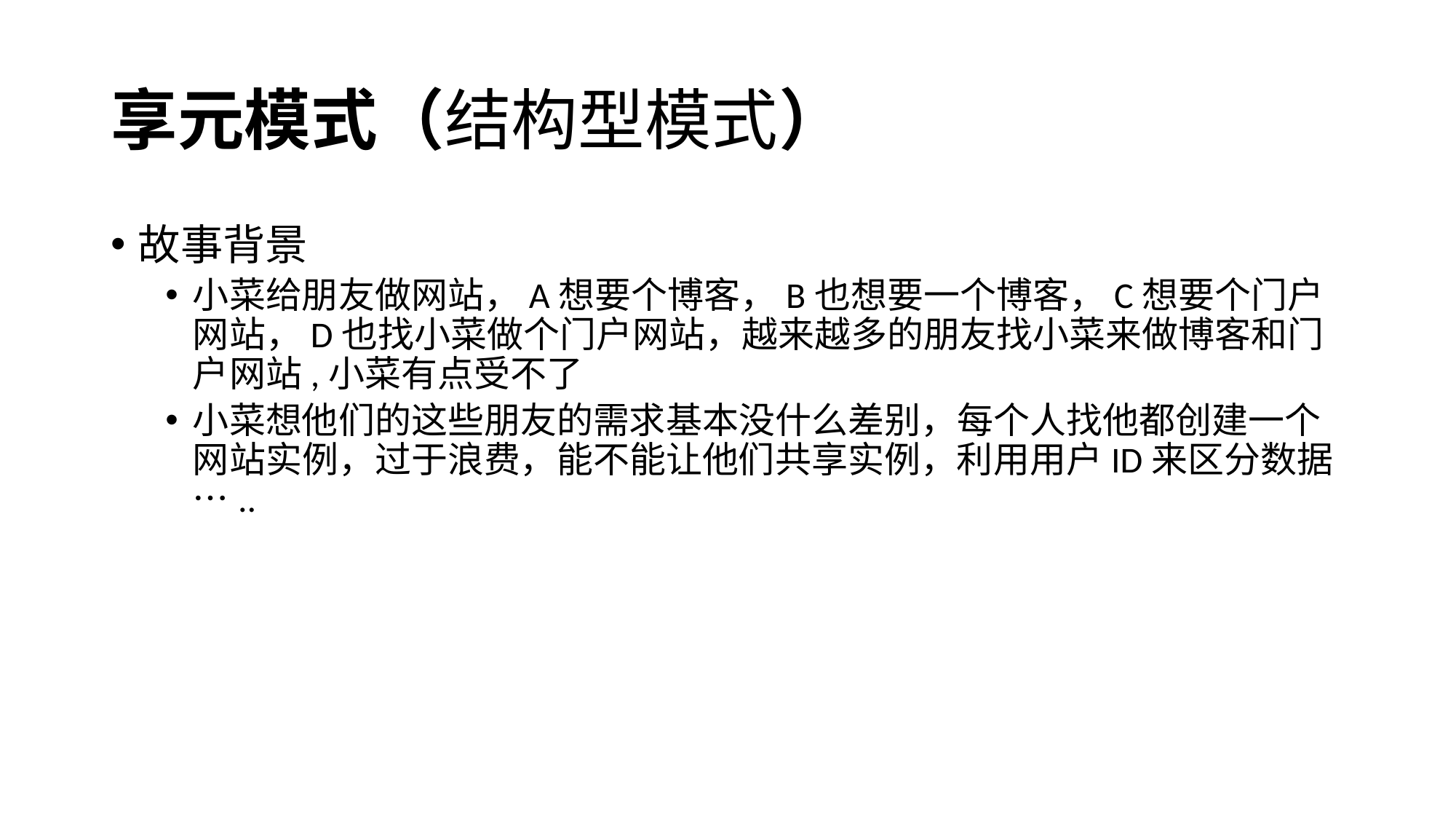

# 享元模式（结构型模式）
故事背景
小菜给朋友做网站，A想要个博客，B也想要一个博客，C想要个门户网站，D也找小菜做个门户网站，越来越多的朋友找小菜来做博客和门户网站,小菜有点受不了
小菜想他们的这些朋友的需求基本没什么差别，每个人找他都创建一个网站实例，过于浪费，能不能让他们共享实例，利用用户ID来区分数据…..